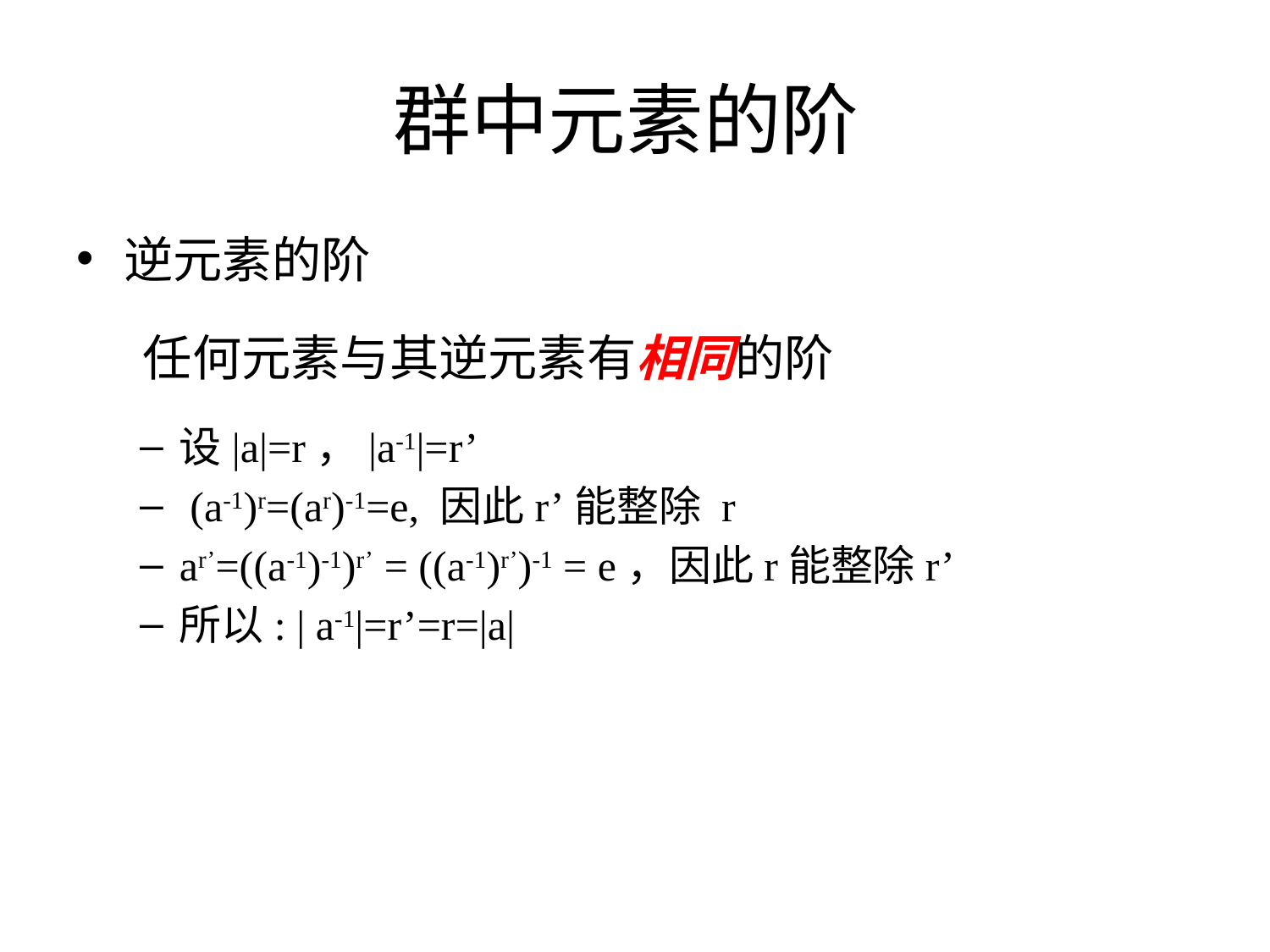

# 群中元素的阶
逆元素的阶
     任何元素与其逆元素有相同的阶
设|a|=r，|a-1|=r’
 (a-1)r=(ar)-1=e, 因此r’能整除 r
ar’=((a-1)-1)r’ = ((a-1)r’)-1 = e，因此r能整除r’
所以: | a-1|=r’=r=|a|